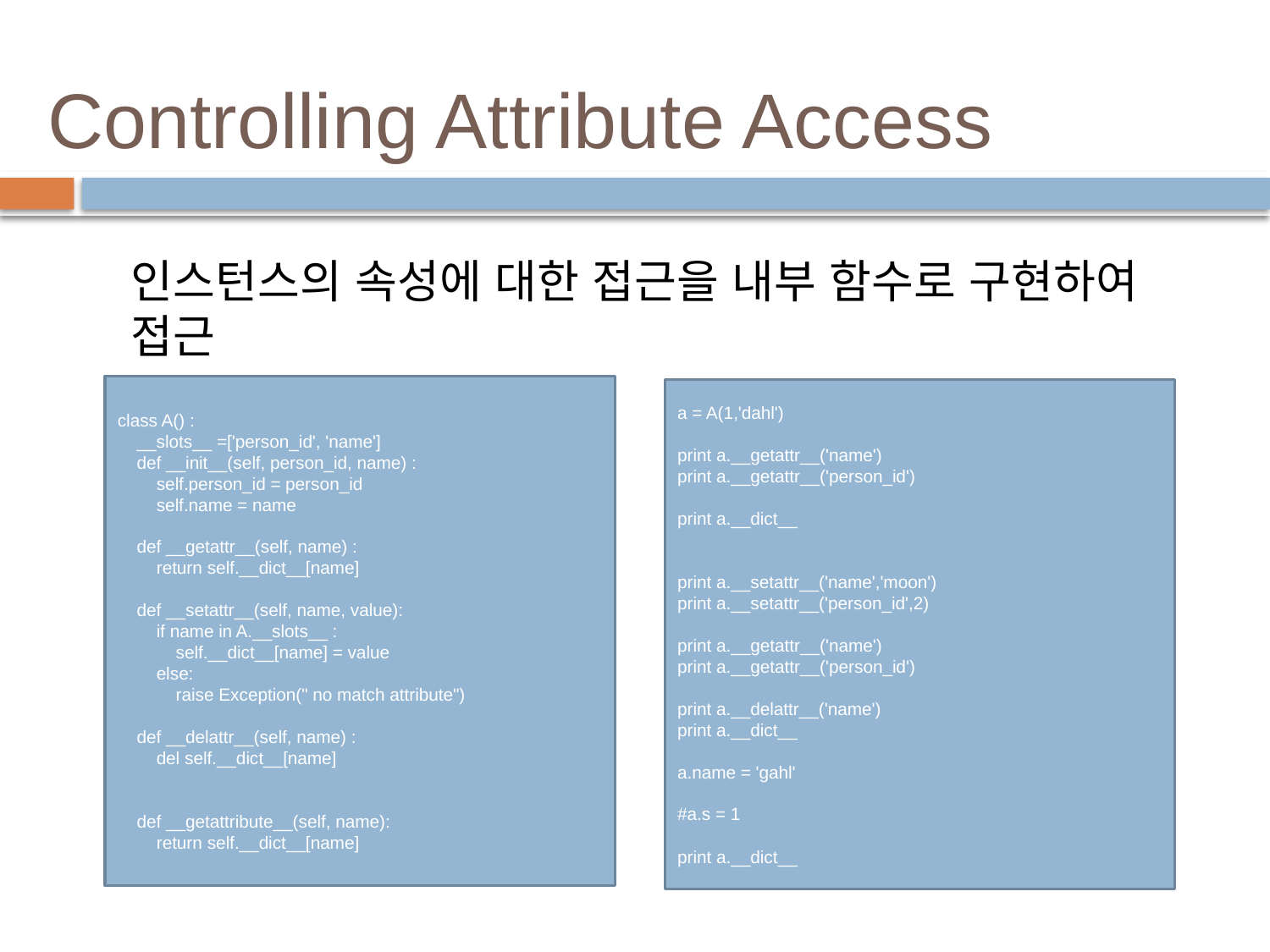

# Controlling Attribute Access
인스턴스의 속성에 대한 접근을 내부 함수로 구현하여 접근
class A() :
    __slots__ =['person_id', 'name']
    def __init__(self, person_id, name) :
        self.person_id = person_id
        self.name = name

    def __getattr__(self, name) :
        return self.__dict__[name]

    def __setattr__(self, name, value):
        if name in A.__slots__ :
            self.__dict__[name] = value
        else:
            raise Exception(" no match attribute")

    def __delattr__(self, name) :
        del self.__dict__[name]

    def __getattribute__(self, name):
        return self.__dict__[name]
a = A(1,'dahl')

print a.__getattr__('name')
print a.__getattr__('person_id')

print a.__dict__

print a.__setattr__('name','moon')
print a.__setattr__('person_id',2)

print a.__getattr__('name')
print a.__getattr__('person_id')

print a.__delattr__('name')
print a.__dict__

a.name = 'gahl'

#a.s = 1

print a.__dict__